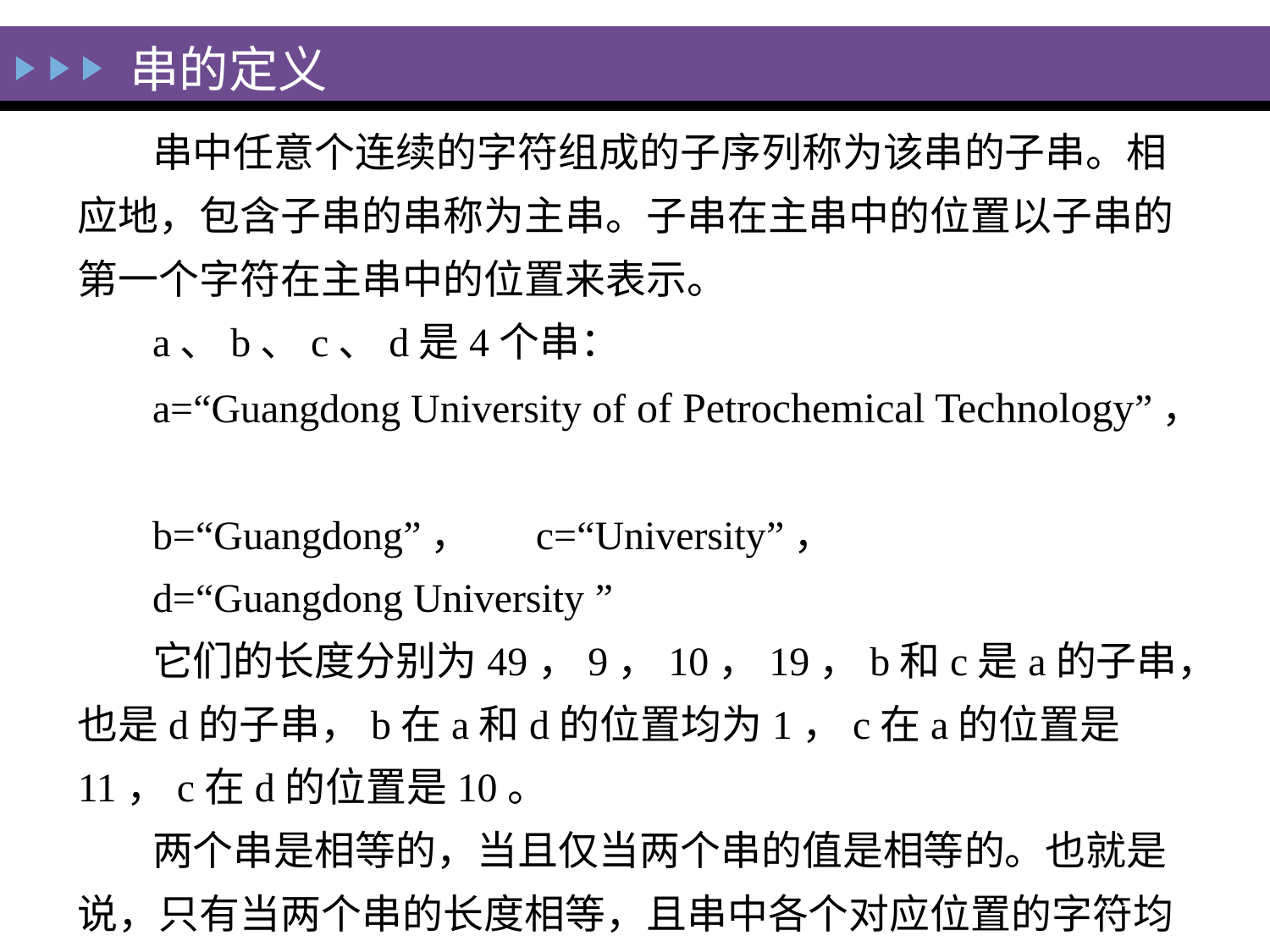

#
串的定义
串中任意个连续的字符组成的子序列称为该串的子串。相应地，包含子串的串称为主串。子串在主串中的位置以子串的第一个字符在主串中的位置来表示。
a、b、c、d是4个串：
a=“Guangdong University of of Petrochemical Technology”，
b=“Guangdong”，      c=“University”，
d=“Guangdong University ”
它们的长度分别为49，9，10，19，b和c是a的子串，也是d的子串，b在a和d的位置均为1，c在a的位置是11，c在d的位置是10。
两个串是相等的，当且仅当两个串的值是相等的。也就是说，只有当两个串的长度相等，且串中各个对应位置的字符均相等，两个串才是相等的。